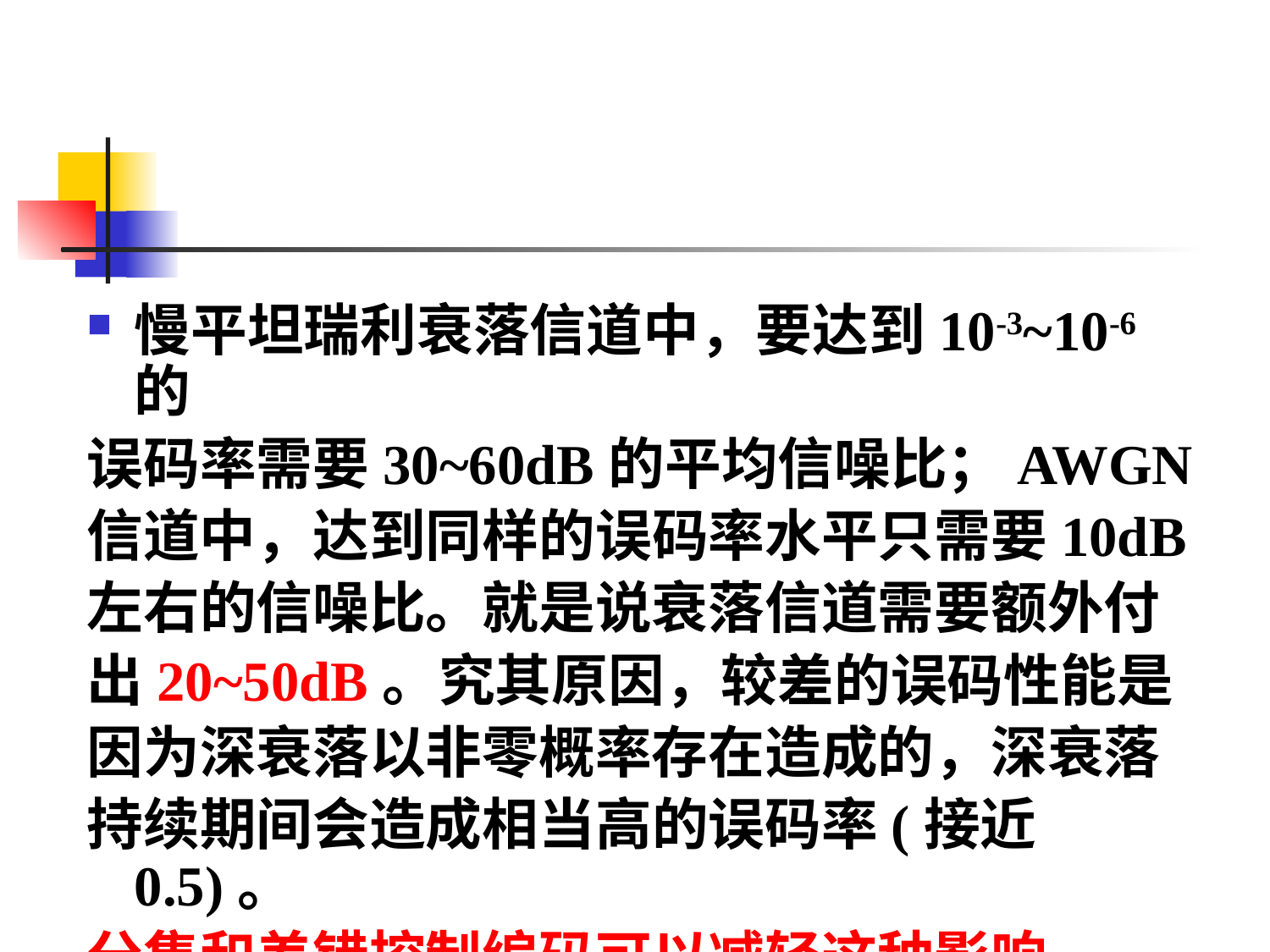

慢平坦瑞利衰落信道中，要达到10-3~10-6的
误码率需要30~60dB的平均信噪比；AWGN
信道中，达到同样的误码率水平只需要10dB
左右的信噪比。就是说衰落信道需要额外付
出20~50dB。究其原因，较差的误码性能是
因为深衰落以非零概率存在造成的，深衰落
持续期间会造成相当高的误码率(接近0.5)。
分集和差错控制编码可以减轻这种影响。